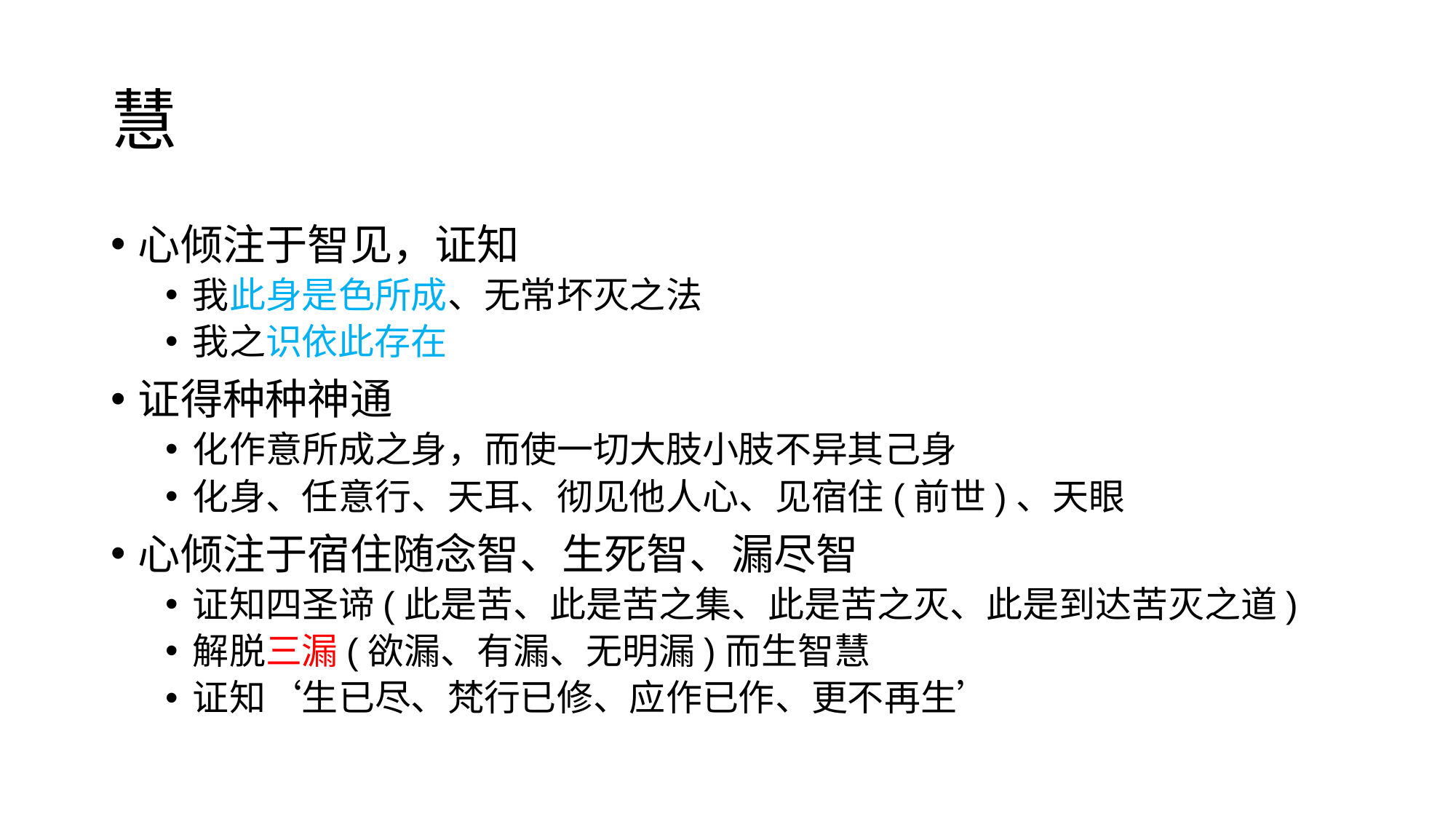

# 慧
心倾注于智见，证知
我此身是色所成、无常坏灭之法
我之识依此存在
证得种种神通
化作意所成之身，而使一切大肢小肢不异其己身
化身、任意行、天耳、彻见他人心、见宿住(前世)、天眼
心倾注于宿住随念智、生死智、漏尽智
证知四圣谛(此是苦、此是苦之集、此是苦之灭、此是到达苦灭之道)
解脱三漏(欲漏、有漏、无明漏)而生智慧
证知‘生已尽、梵行已修、应作已作、更不再生’